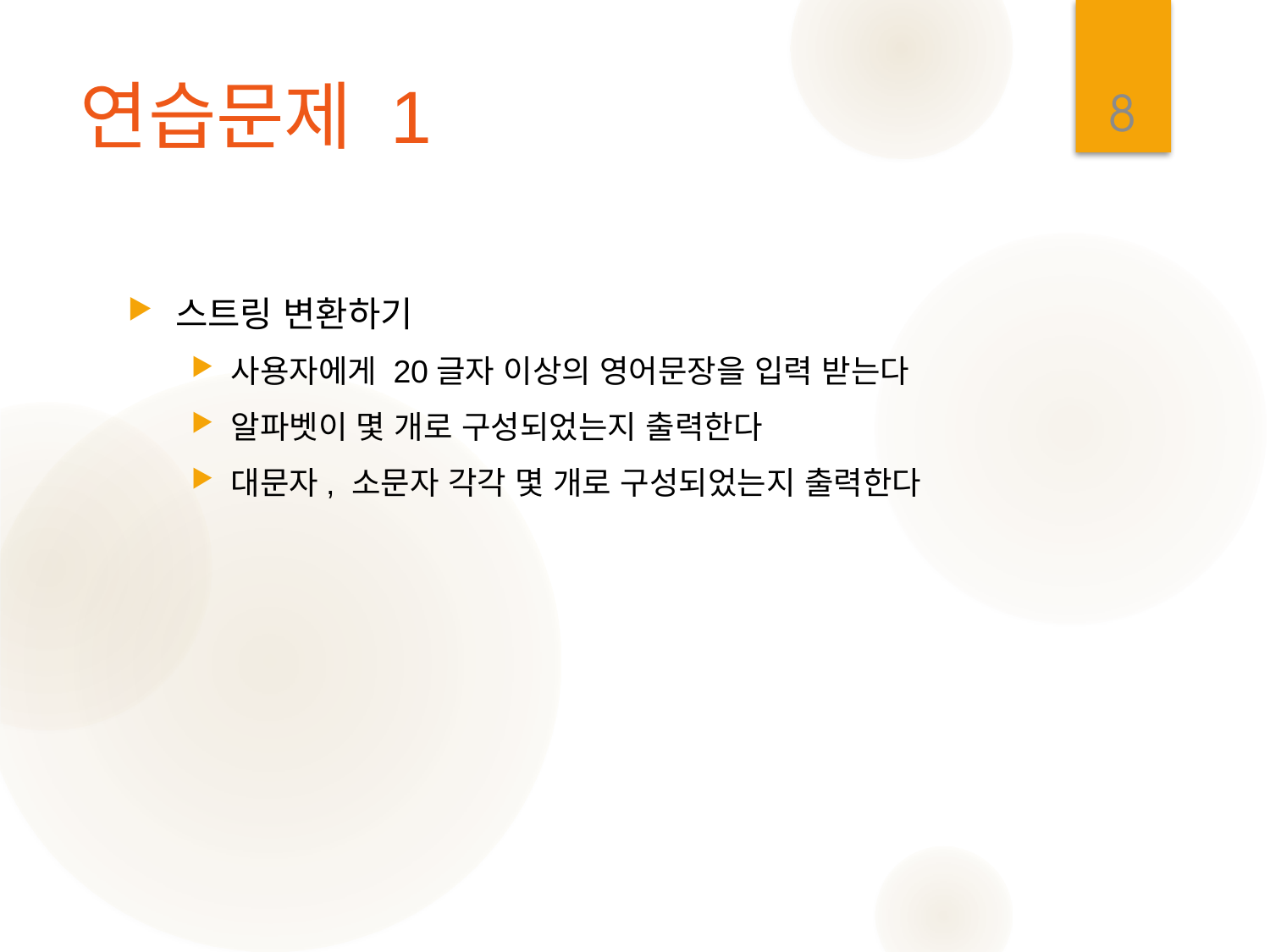

8
# 연습문제 1
스트링 변환하기
사용자에게 20글자 이상의 영어문장을 입력 받는다
알파벳이 몇 개로 구성되었는지 출력한다
대문자, 소문자 각각 몇 개로 구성되었는지 출력한다